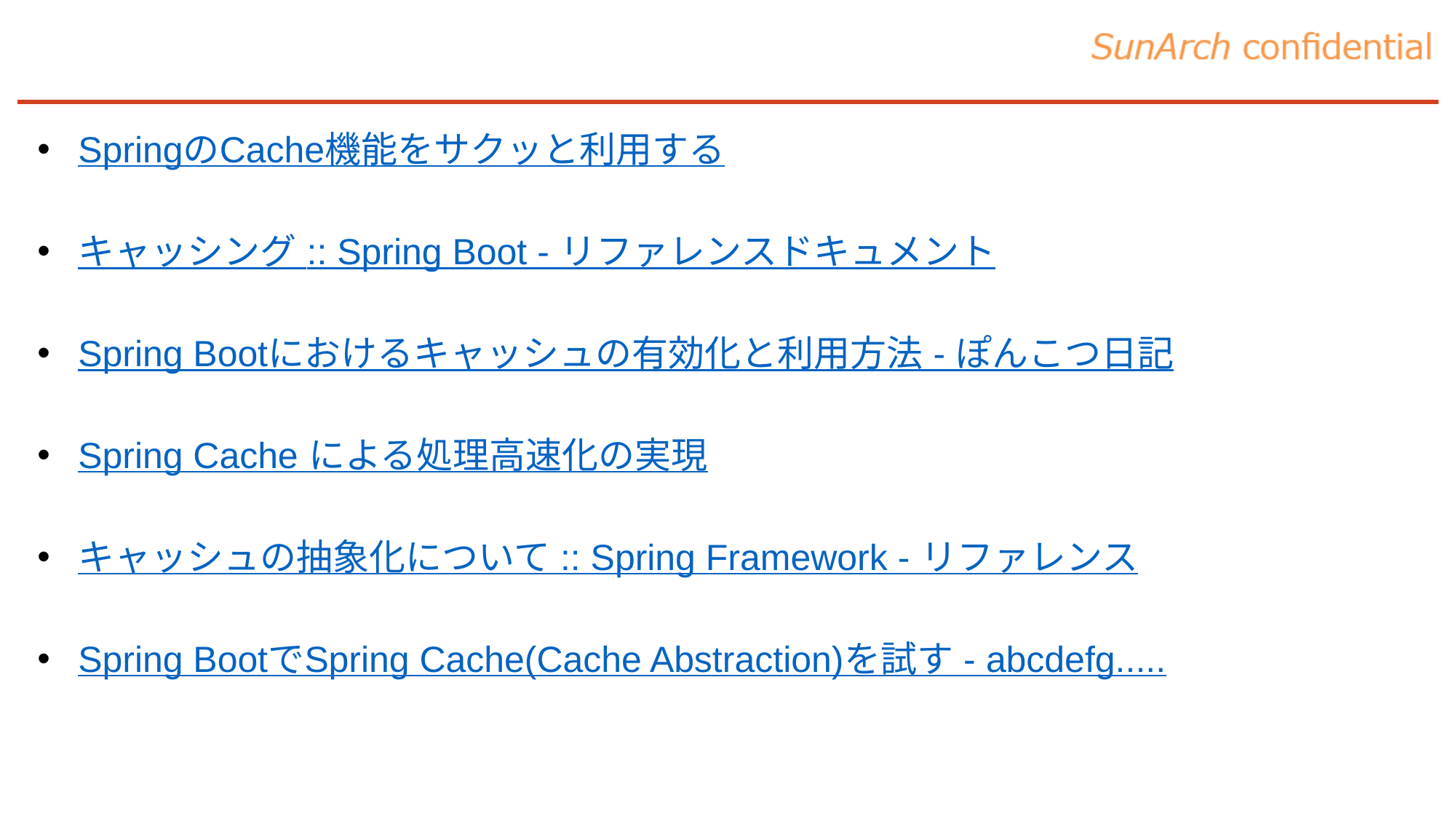

SpringのCache機能をサクッと利用する

キャッシング :: Spring Boot - リファレンスドキュメント

Spring Bootにおけるキャッシュの有効化と利用方法 - ぽんこつ日記

Spring Cache による処理高速化の実現

キャッシュの抽象化について :: Spring Framework - リファレンス

Spring BootでSpring Cache(Cache Abstraction)を試す - abcdefg.....